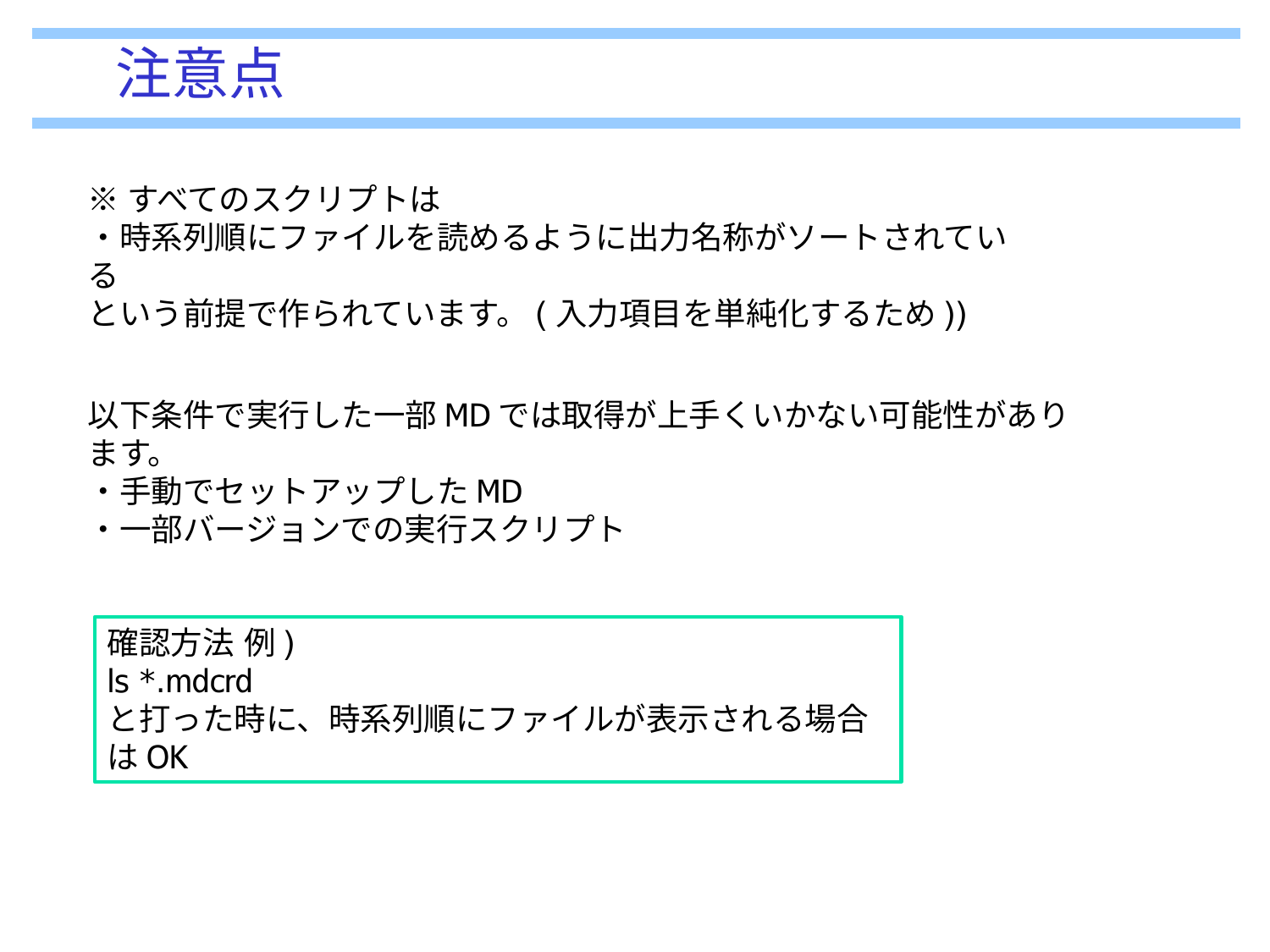

# 注意点
※すべてのスクリプトは
・時系列順にファイルを読めるように出力名称がソートされている
という前提で作られています。(入力項目を単純化するため))
以下条件で実行した一部MDでは取得が上手くいかない可能性があります。
・手動でセットアップしたMD
・一部バージョンでの実行スクリプト
確認方法 例)
ls *.mdcrd
と打った時に、時系列順にファイルが表示される場合はOK